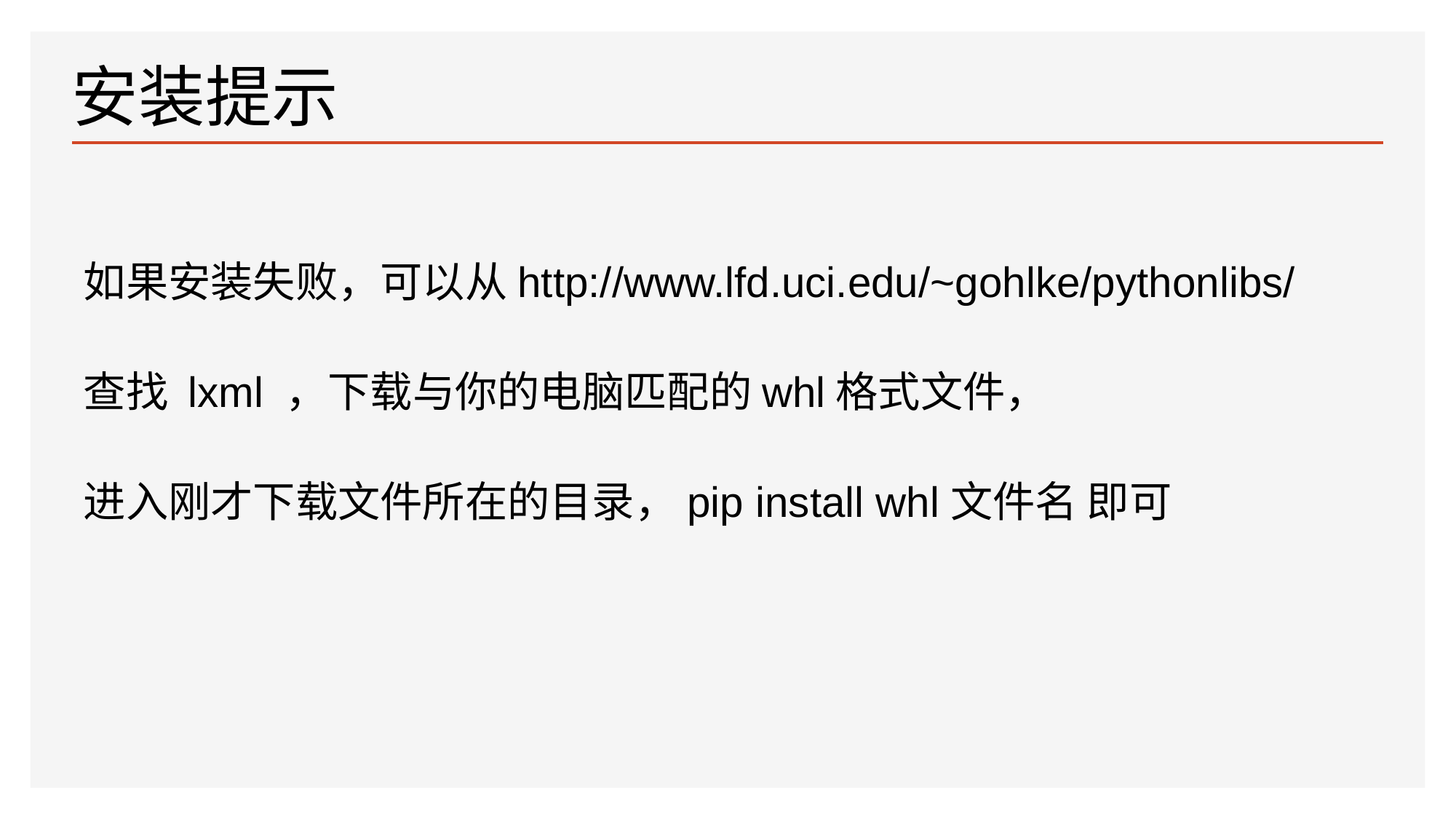

安装提示
如果安装失败，可以从http://www.lfd.uci.edu/~gohlke/pythonlibs/
查找 lxml ，下载与你的电脑匹配的whl格式文件，
进入刚才下载文件所在的目录，pip install whl文件名 即可